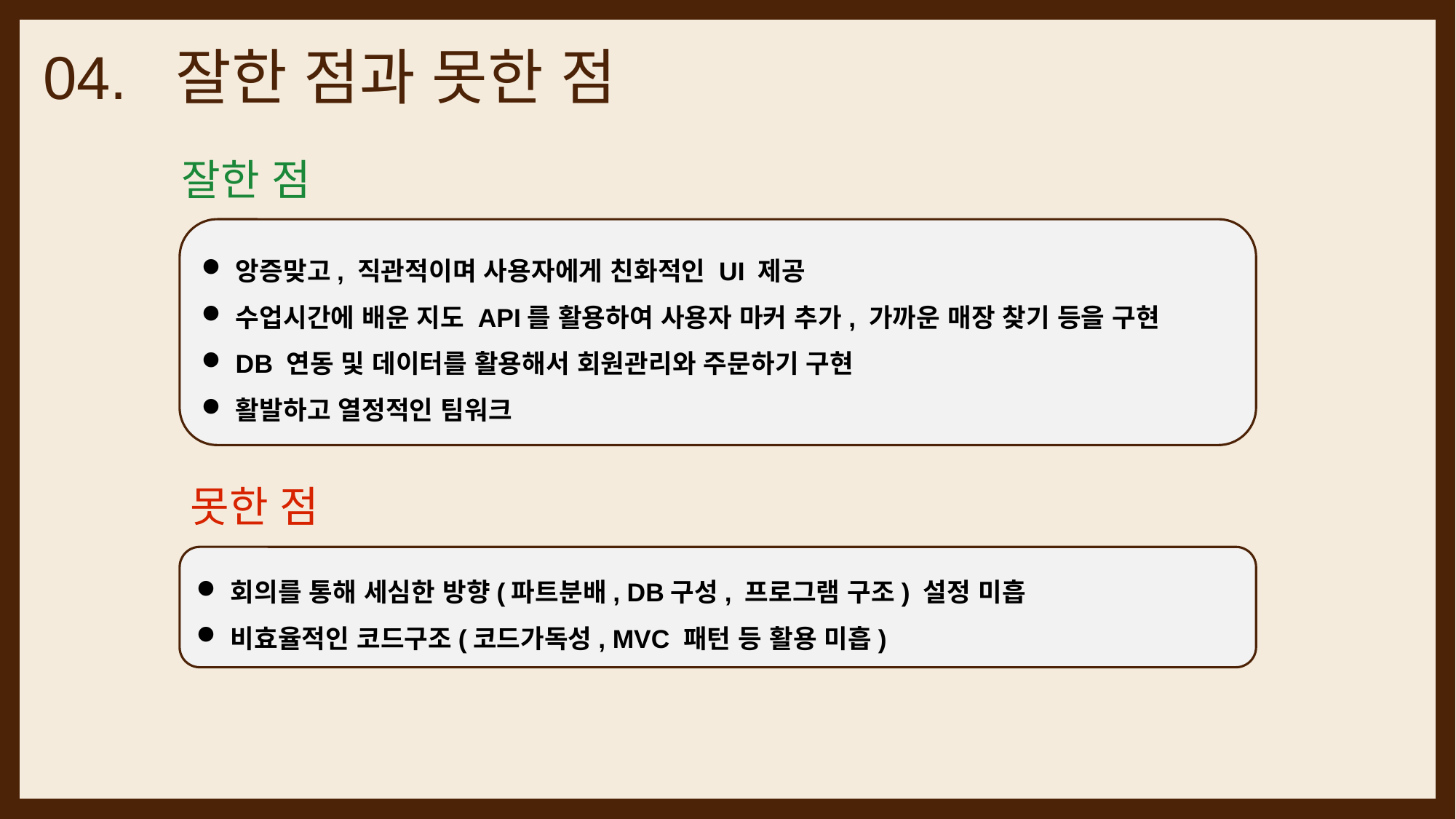

04.  잘한 점과 못한 점
잘한 점
앙증맞고, 직관적이며 사용자에게 친화적인 UI 제공
수업시간에 배운 지도 API를 활용하여 사용자 마커 추가, 가까운 매장 찾기 등을 구현
DB 연동 및 데이터를 활용해서 회원관리와 주문하기 구현
활발하고 열정적인 팀워크
못한 점
회의를 통해 세심한 방향(파트분배, DB구성, 프로그램 구조) 설정 미흡
비효율적인 코드구조(코드가독성, MVC 패턴 등 활용 미흡)